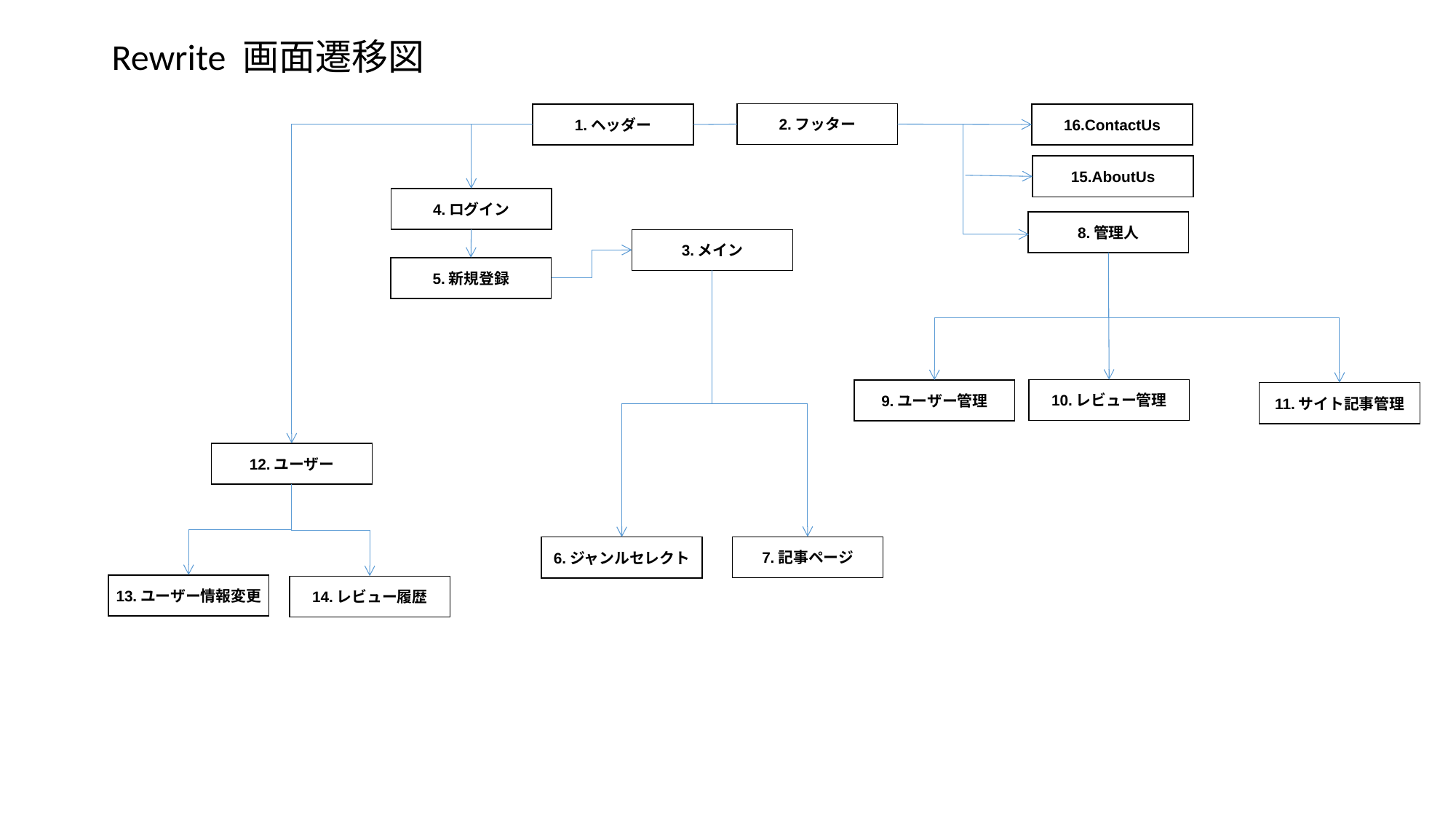

Rewrite 画面遷移図
2.フッター
1.ヘッダー
16.ContactUs
15.AboutUs
4.ログイン
8.管理人
3.メイン
5.新規登録
10.レビュー管理
9.ユーザー管理
11.サイト記事管理
12.ユーザー
7.記事ページ
6.ジャンルセレクト
13.ユーザー情報変更
14.レビュー履歴